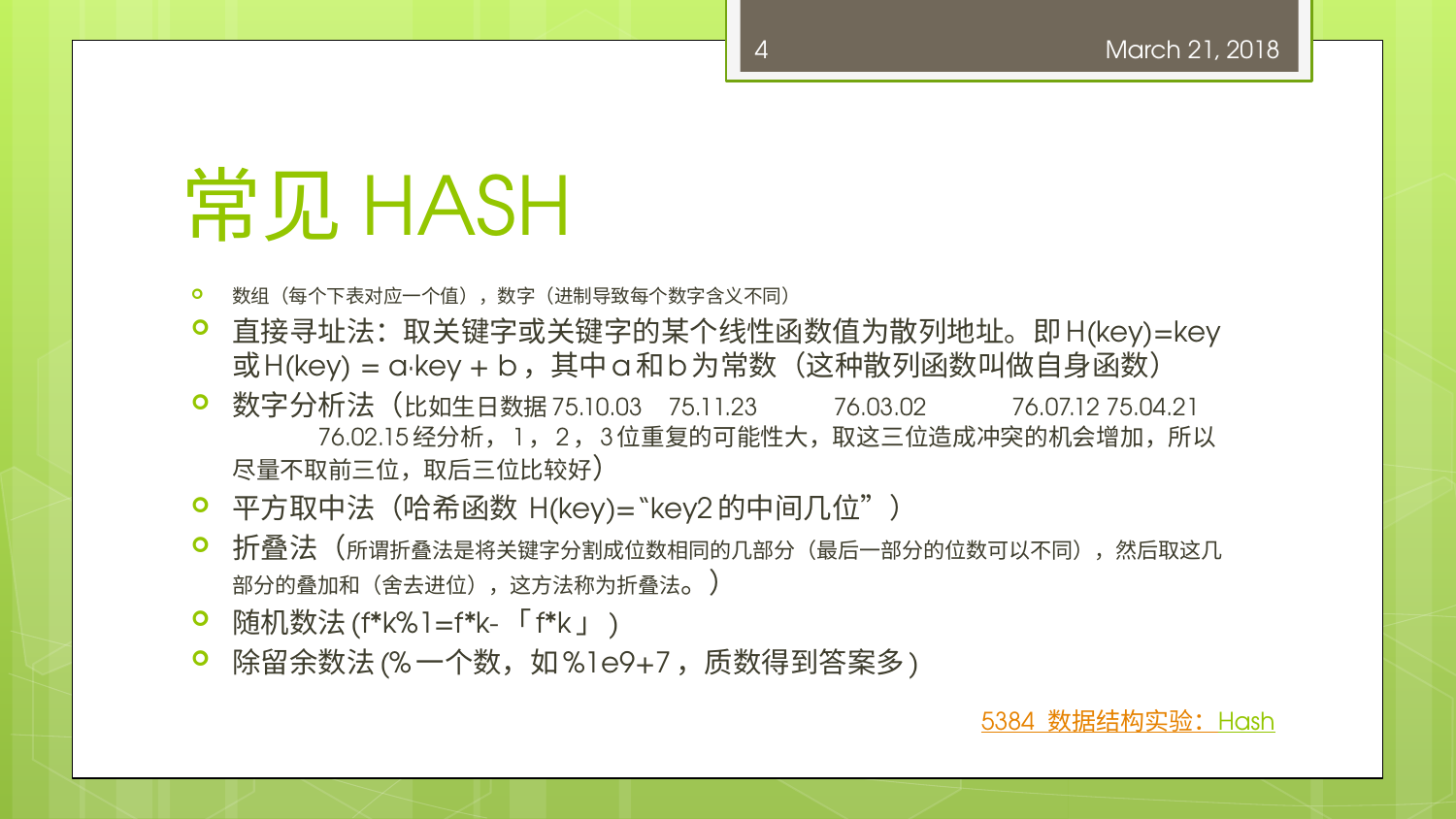

4
March 21, 2018
# 常见HASH
数组（每个下表对应一个值），数字（进制导致每个数字含义不同）
直接寻址法：取关键字或关键字的某个线性函数值为散列地址。即H(key)=key或H(key) = a·key + b，其中a和b为常数（这种散列函数叫做自身函数）
数字分析法（比如生日数据75.10.03	 75.11.23 	76.03.02	 76.07.12 75.04.21 	76.02.15经分析，1，2，3位重复的可能性大，取这三位造成冲突的机会增加，所以尽量不取前三位，取后三位比较好）
平方取中法（哈希函数 H(key)=“key2的中间几位”）
折叠法（所谓折叠法是将关键字分割成位数相同的几部分（最后一部分的位数可以不同），然后取这几部分的叠加和（舍去进位），这方法称为折叠法。）
随机数法(f*k%1=f*k-「f*k」)
除留余数法(%一个数，如%1e9+7，质数得到答案多)
5384  数据结构实验：Hash